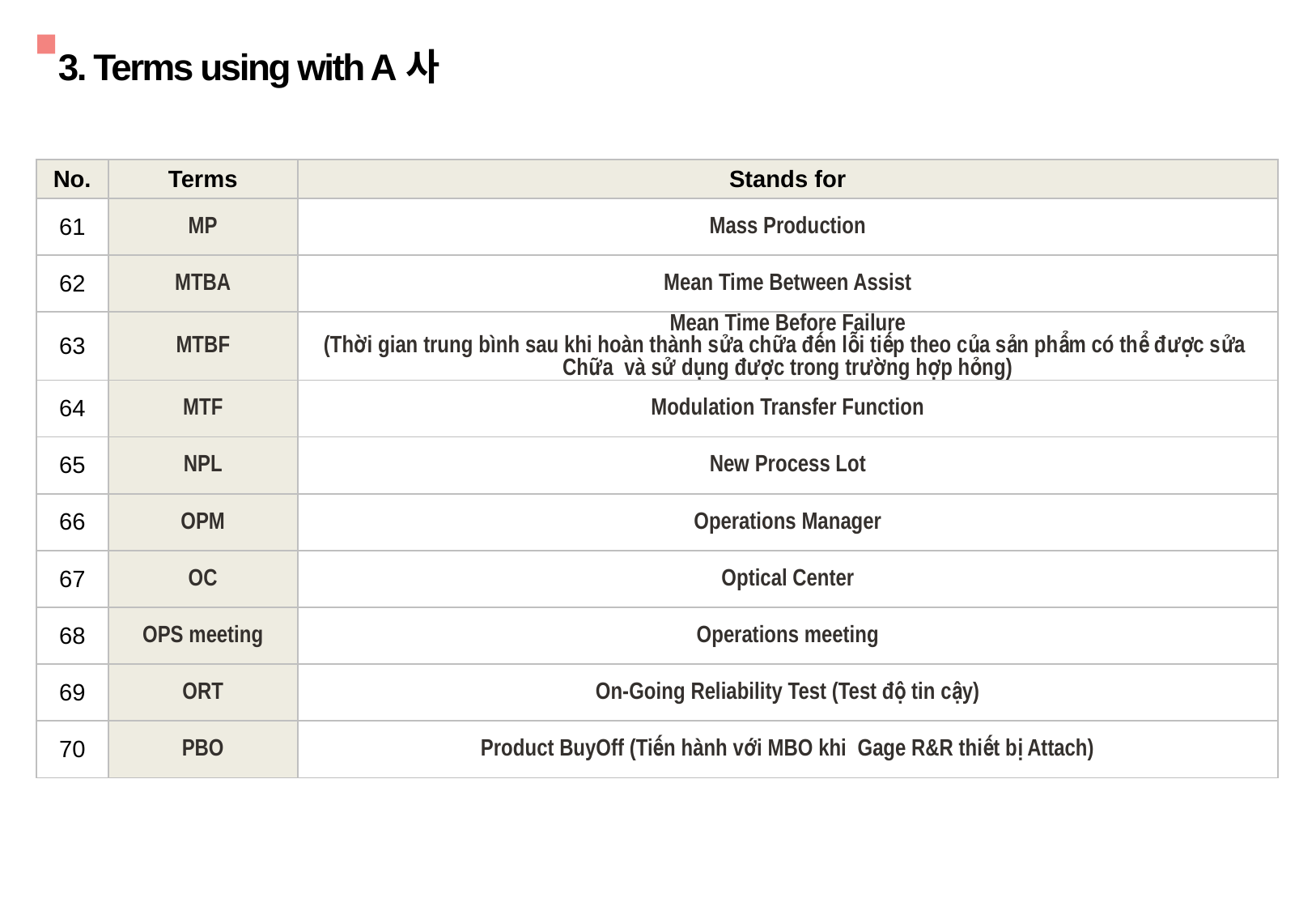

3. Terms using with A사

| No. | Terms | Stands for |
| --- | --- | --- |
| 61 | MP | Mass Production |
| 62 | MTBA | Mean Time Between Assist |
| 63 | MTBF | Mean Time Before Failure (Thời gian trung bình sau khi hoàn thành sửa chữa đến lỗi tiếp theo của sản phẩm có thể được sửa Chữa và sử dụng được trong trường hợp hỏng) |
| 64 | MTF | Modulation Transfer Function |
| 65 | NPL | New Process Lot |
| 66 | OPM | Operations Manager |
| 67 | OC | Optical Center |
| 68 | OPS meeting | Operations meeting |
| 69 | ORT | On-Going Reliability Test (Test độ tin cậy) |
| 70 | PBO | Product BuyOff (Tiến hành với MBO khi Gage R&R thiết bị Attach) |